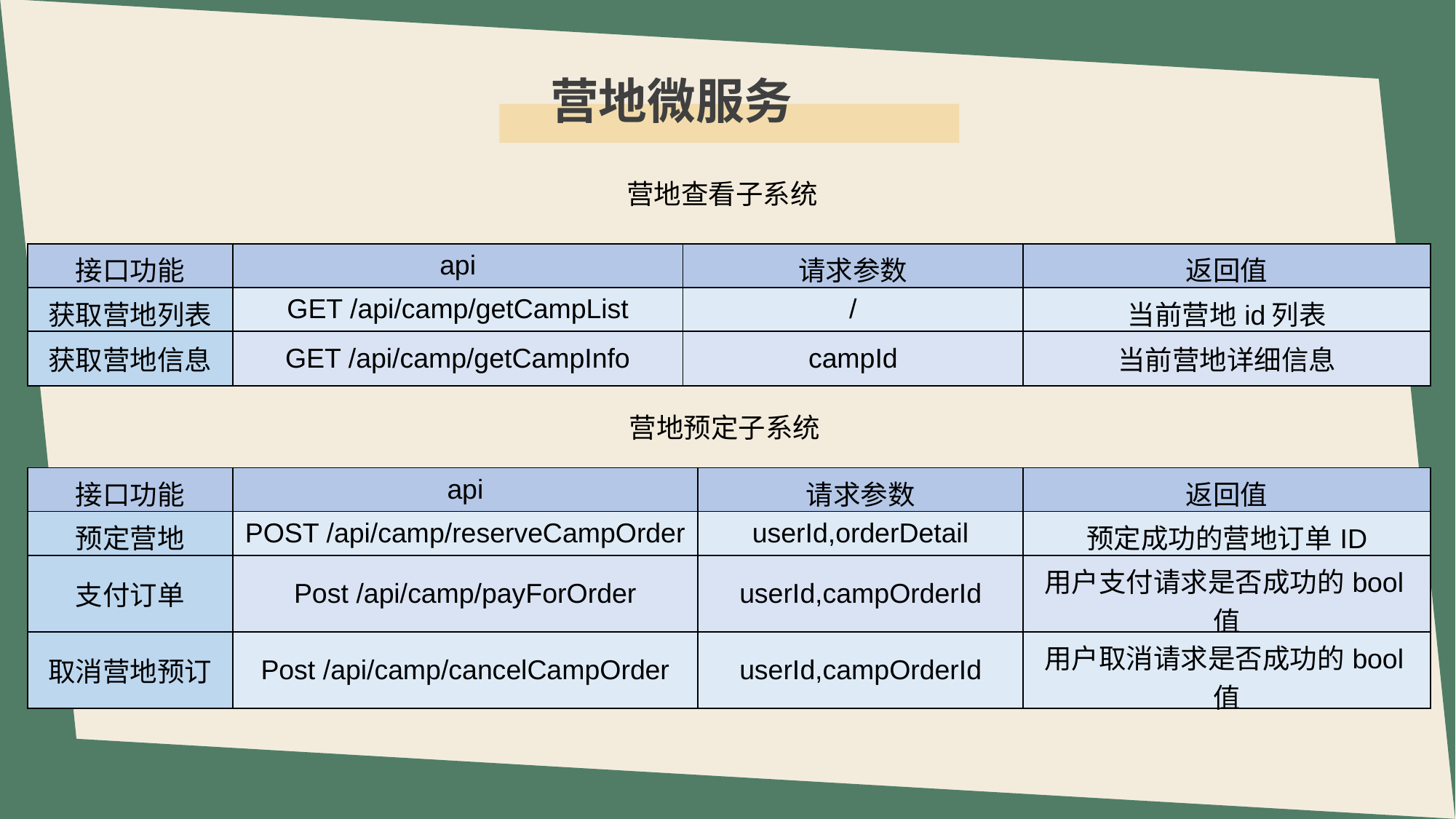

营地微服务

营地查看子系统
e7d195523061f1c066b07af569392582e34b383e870941e45A9F265A01B343BAB71AA68CCD0631A7B7DE1272822047E4CBFC978F0A03706D738F6232142EC909A232ED66B5EC504804C64D3B242CD4B5FC2DA3AE84CA9B46A3FEEE0E7442F0006B2BA9FE9E8DC78B8BC8F69C9185A05683AF110758766639E2D53B09BE947177E0506F7E95AAB9302477588C87490663
| 接口功能 | api | 请求参数 | 返回值 |
| --- | --- | --- | --- |
| 获取营地列表 | GET /api/camp/getCampList | / | 当前营地id列表 |
| 获取营地信息 | GET /api/camp/getCampInfo | campId | 当前营地详细信息 |

营地预定子系统
| 接口功能 | api | 请求参数 | 返回值 |
| --- | --- | --- | --- |
| 预定营地 | POST /api/camp/reserveCampOrder | userId,orderDetail | 预定成功的营地订单ID |
| 支付订单 | Post /api/camp/payForOrder | userId,campOrderId | 用户支付请求是否成功的bool值 |
| 取消营地预订 | Post /api/camp/cancelCampOrder | userId,campOrderId | 用户取消请求是否成功的bool值 |